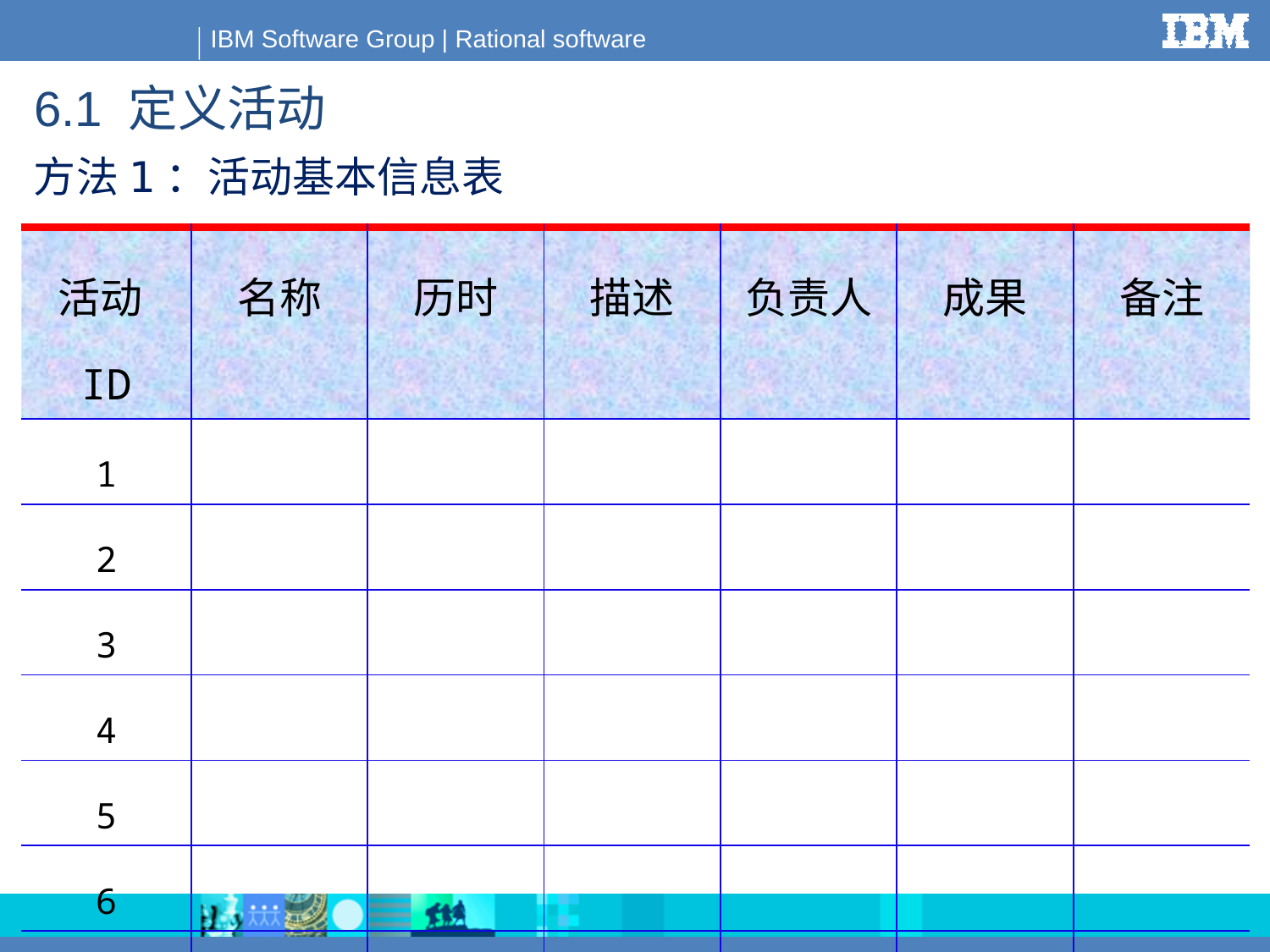

# 6.1 定义活动
方法1：活动基本信息表
| 活动ID | 名称 | 历时 | 描述 | 负责人 | 成果 | 备注 |
| --- | --- | --- | --- | --- | --- | --- |
| 1 |  |  |  |  |  |  |
| 2 |  |  |  |  |  |  |
| 3 |  |  |  |  |  |  |
| 4 |  |  |  |  |  |  |
| 5 |  |  |  |  |  |  |
| 6 |  |  |  |  |  |  |
| 7 |  |  |  |  |  |  |